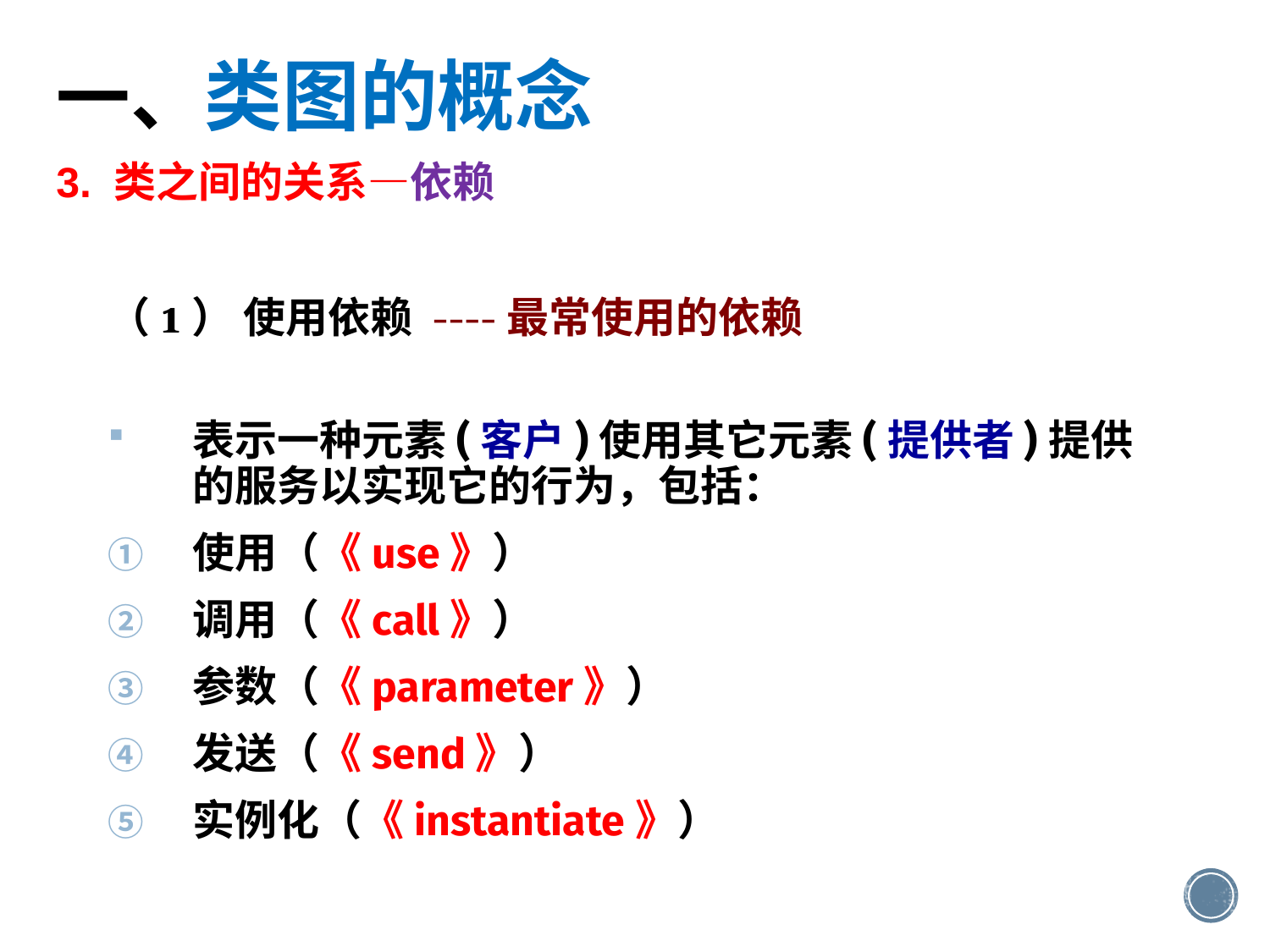

一、类图的概念
3. 类之间的关系—依赖
# （1） 使用依赖 ----最常使用的依赖
表示一种元素(客户)使用其它元素(提供者)提供的服务以实现它的行为，包括：
使用（《use》）
调用（《call》）
参数（《parameter》）
发送（《send》）
实例化（《instantiate》）